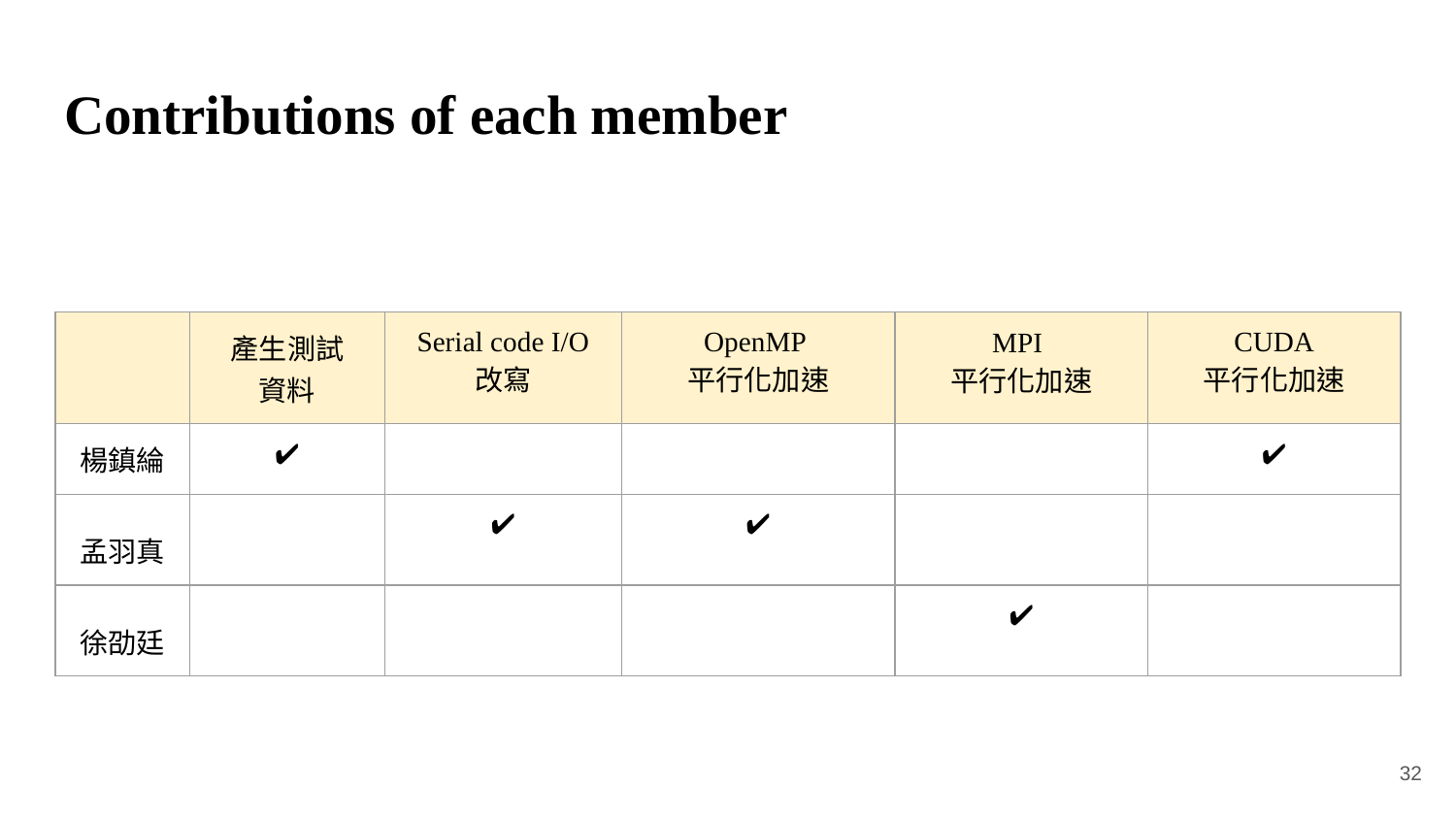

# Contributions of each member

|  | 產生測試 資料 | Serial code I/O 改寫 | OpenMP 平行化加速 | MPI 平行化加速 | CUDA 平行化加速 |
| --- | --- | --- | --- | --- | --- |
| 楊鎮綸 | ✔ |  |  |  | ✔ |
| 孟羽真 |  | ✔ | ✔ |  |  |
| 徐劭廷 |  |  |  | ✔ |  |
32